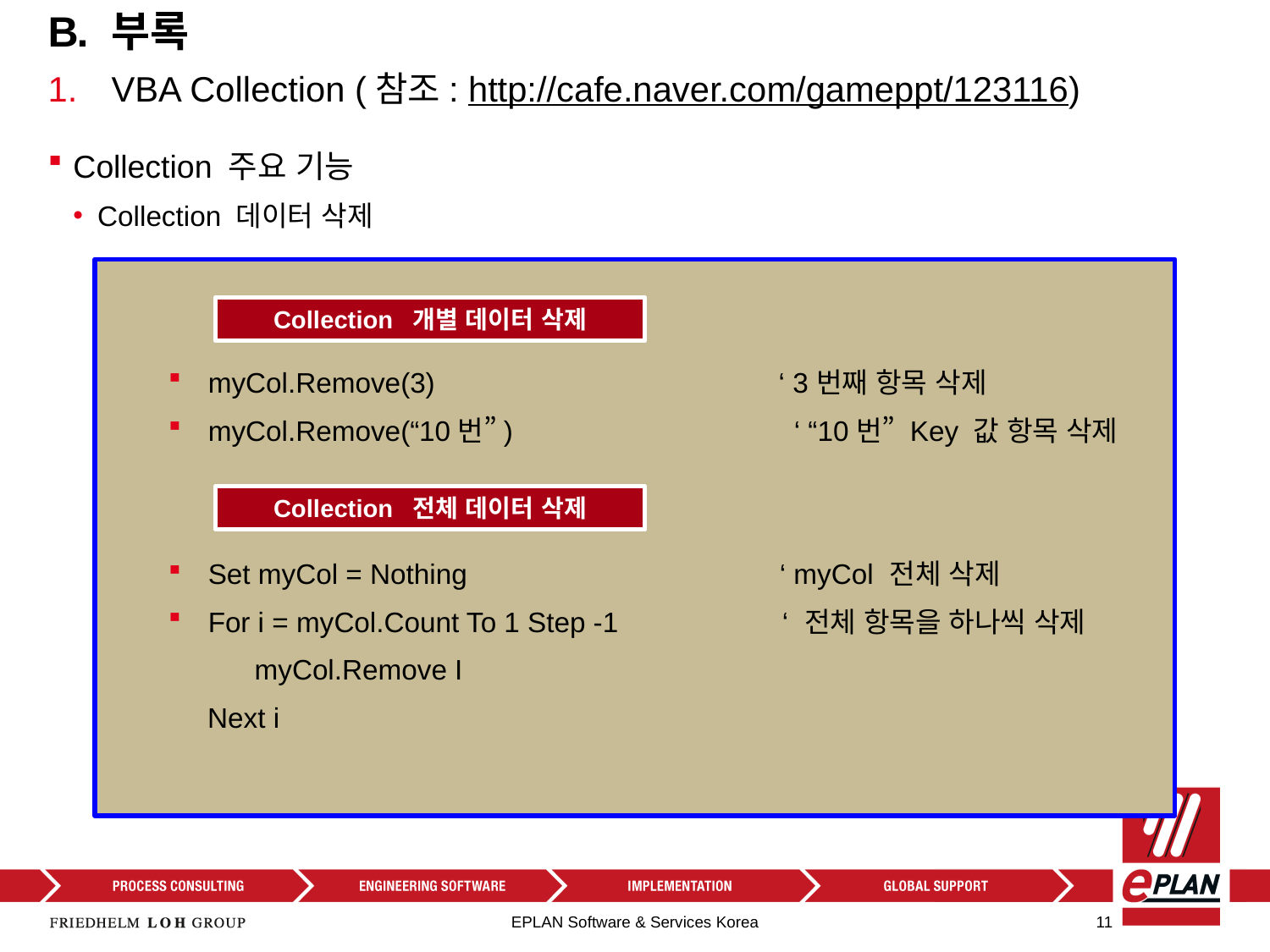

# 부록
VBA Collection (참조: http://cafe.naver.com/gameppt/123116)
Collection 주요 기능
Collection 데이터 삭제

myCol.Remove(3)                                            ‘ 3번째 항목 삭제
myCol.Remove(“10번”)                                    ‘ “10번” Key 값 항목 삭제

Set myCol = Nothing                                        ‘ myCol 전체 삭제
For i = myCol.Count To 1 Step -1                     ‘ 전체 항목을 하나씩 삭제
           myCol.Remove I
     Next i
Collection  개별 데이터 삭제
Collection  전체 데이터 삭제
EPLAN Software & Services Korea
11